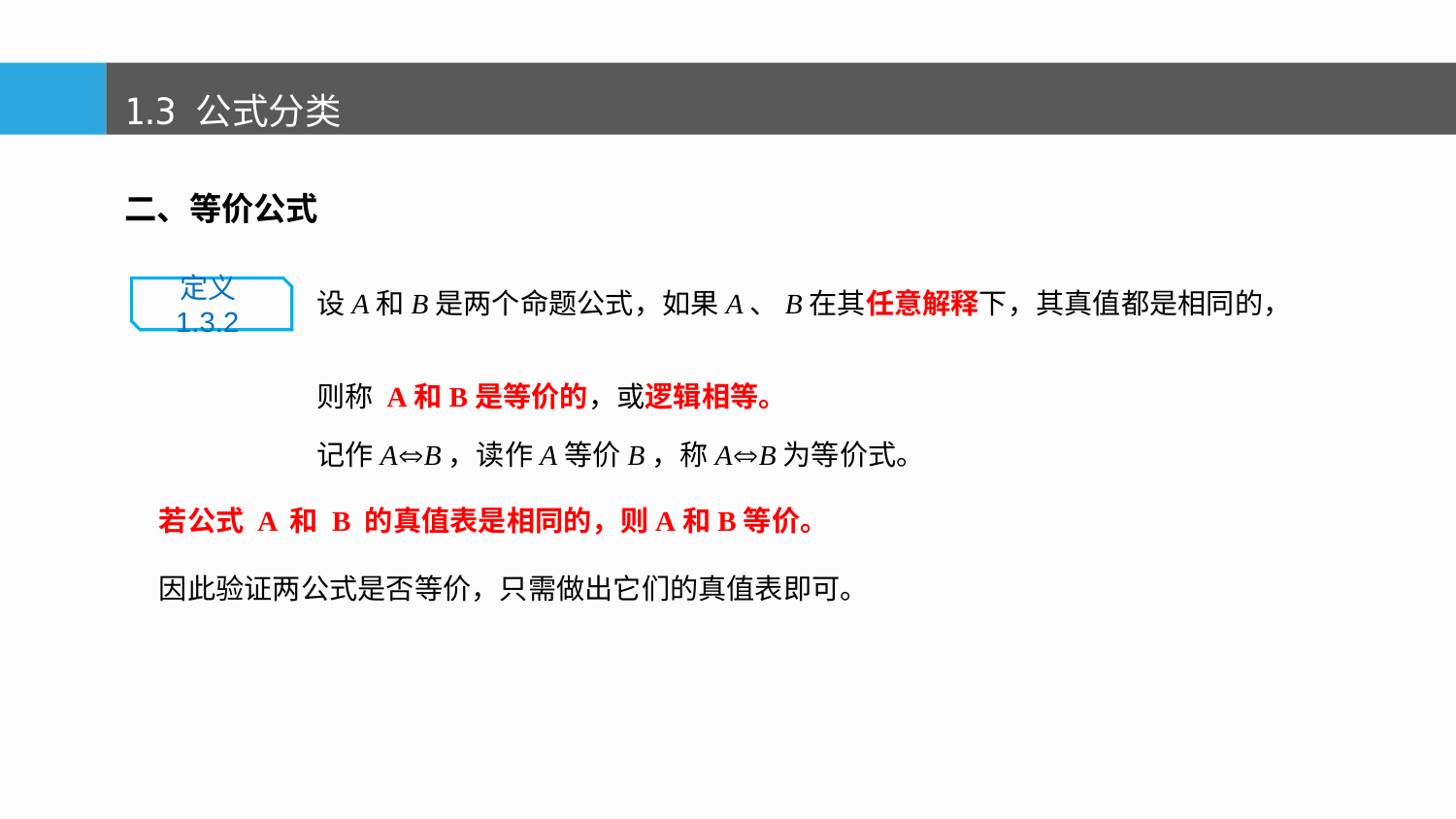

1.3 公式分类

二、等价公式
设A和B是两个命题公式，如果A、B在其任意解释下，其真值都是相同的，
则称 A和B是等价的，或逻辑相等。
记作A⇔B，读作A等价B，称A⇔B为等价式。

定义1.3.2
若公式 A 和 B 的真值表是相同的，则A和B等价。

因此验证两公式是否等价，只需做出它们的真值表即可。